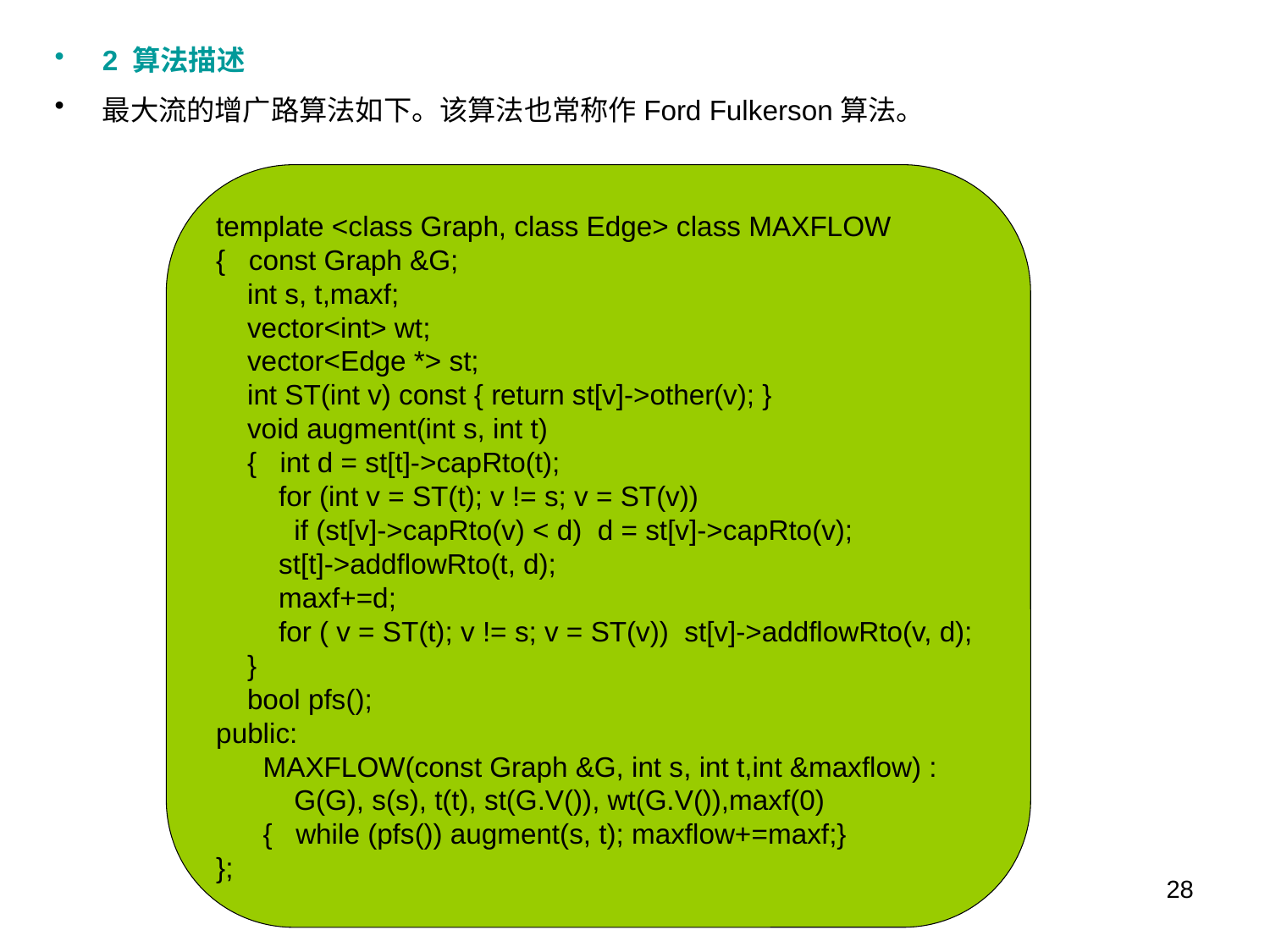

2 算法描述
最大流的增广路算法如下。该算法也常称作Ford Fulkerson算法。
template <class Graph, class Edge> class MAXFLOW
{   const Graph &G;
    int s, t,maxf;
    vector<int> wt;
    vector<Edge *> st;
    int ST(int v) const { return st[v]->other(v); }
    void augment(int s, int t)
    {   int d = st[t]->capRto(t);
        for (int v = ST(t); v != s; v = ST(v))
          if (st[v]->capRto(v) < d)  d = st[v]->capRto(v);
        st[t]->addflowRto(t, d);
        maxf+=d;
        for ( v = ST(t); v != s; v = ST(v))  st[v]->addflowRto(v, d);
    }
    bool pfs();
public:
      MAXFLOW(const Graph &G, int s, int t,int &maxflow) :
          G(G), s(s), t(t), st(G.V()), wt(G.V()),maxf(0)
      {   while (pfs()) augment(s, t); maxflow+=maxf;}
};
28